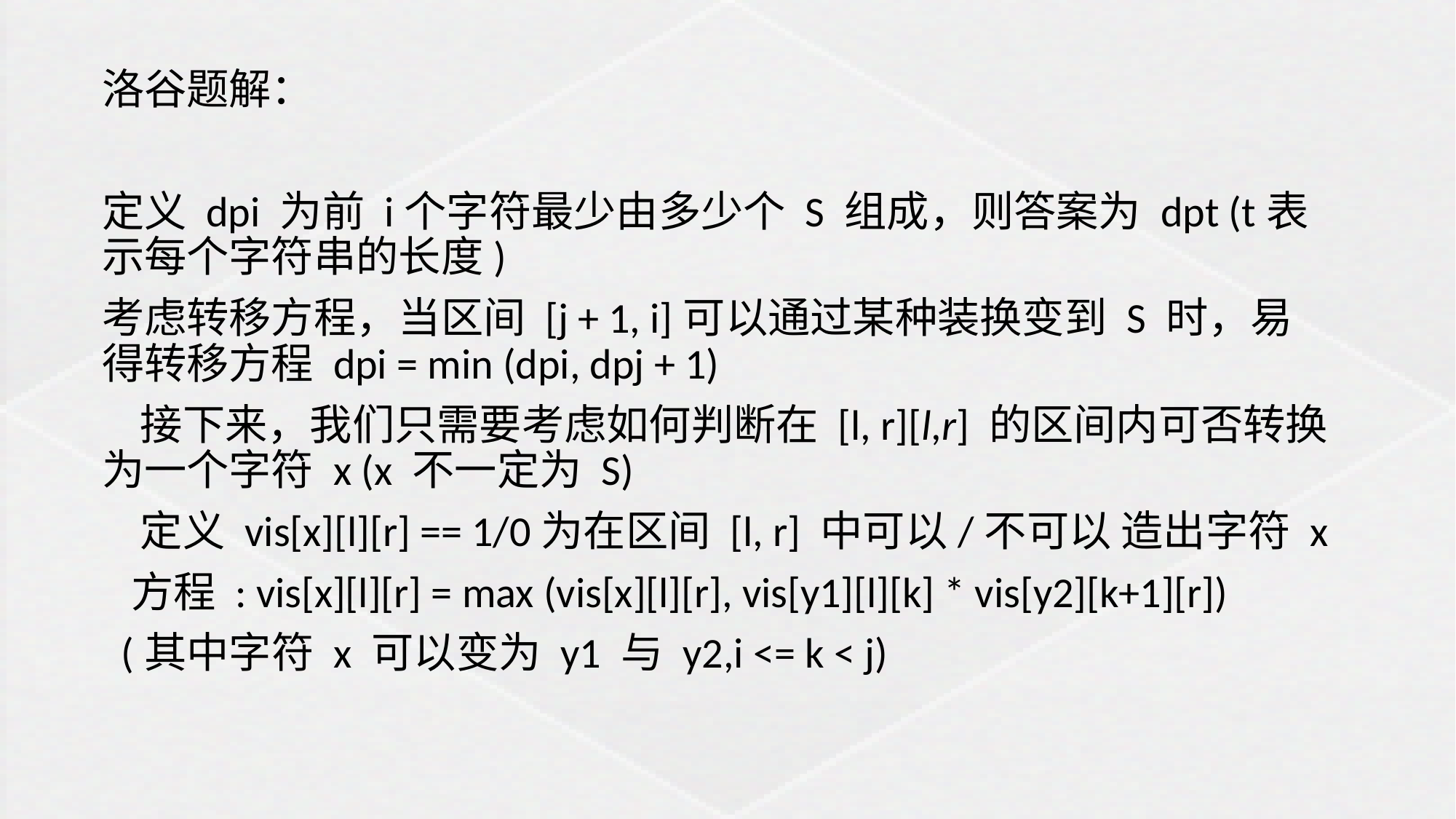

洛谷题解：

定义 dpi​ 为前 i个字符最少由多少个 S 组成，则答案为 dpt (t表示每个字符串的长度)
考虑转移方程，当区间 [j + 1, i]可以通过某种装换变到 S 时，易得转移方程 dpi = min (dpi, dpj + 1)
   接下来，我们只需要考虑如何判断在 [l, r][l,r] 的区间内可否转换为一个字符 x (x 不一定为 S)
   定义 vis[x][l][r] == 1/0为在区间 [l, r] 中可以/不可以 造出字符 x
  方程 : vis[x][l][r] = max (vis[x][l][r], vis[y1][l][k] * vis[y2][k+1][r])
  (其中字符 x 可以变为 y1 与 y2,i <= k < j)